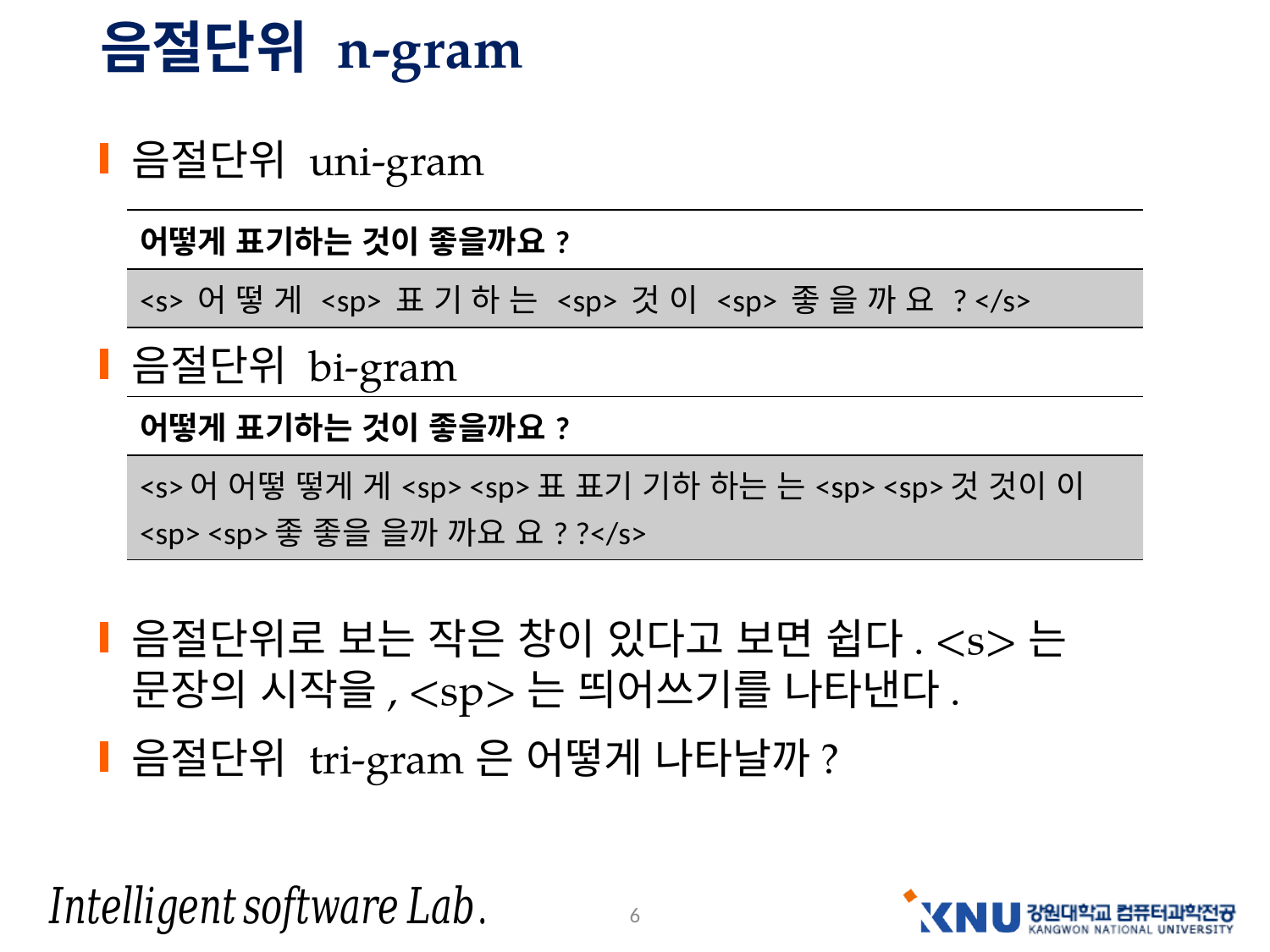

# 음절단위 n-gram
음절단위 uni-gram

음절단위 bi-gram

음절단위로 보는 작은 창이 있다고 보면 쉽다. <s>는 문장의 시작을, <sp>는 띄어쓰기를 나타낸다.
음절단위 tri-gram은 어떻게 나타날까?
| 어떻게 표기하는 것이 좋을까요? |
| --- |
| <s> 어 떻 게 <sp> 표 기 하 는 <sp> 것 이 <sp> 좋 을 까 요 ? </s> |
| 어떻게 표기하는 것이 좋을까요? |
| --- |
| <s>어 어떻 떻게 게<sp> <sp>표 표기 기하 하는 는<sp> <sp>것 것이 이<sp> <sp>좋 좋을 을까 까요 요? ?</s> |